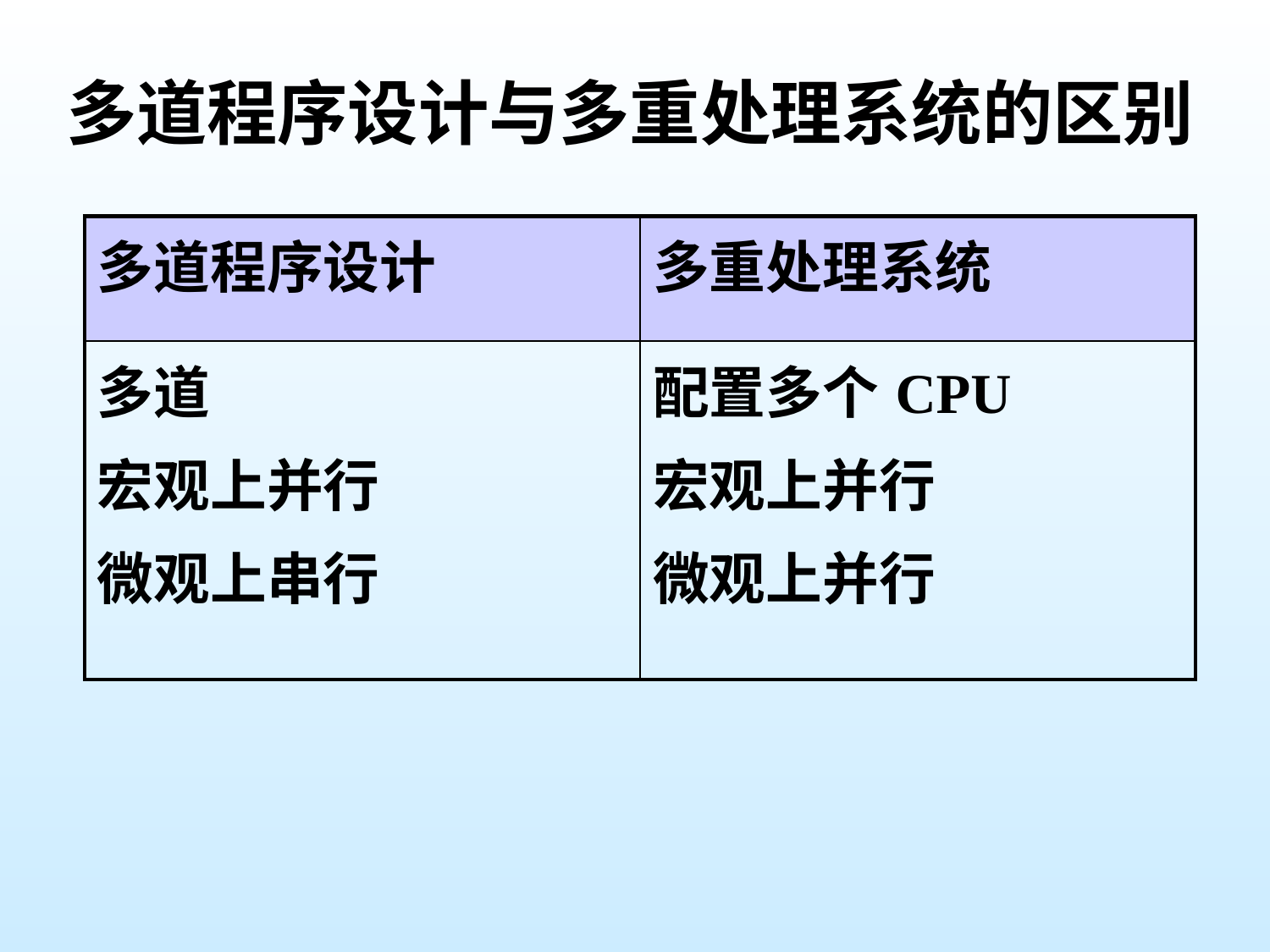

# 多道程序设计与多重处理系统的区别
| 多道程序设计 | 多重处理系统 |
| --- | --- |
| 多道 宏观上并行 微观上串行 | 配置多个CPU 宏观上并行 微观上并行 |